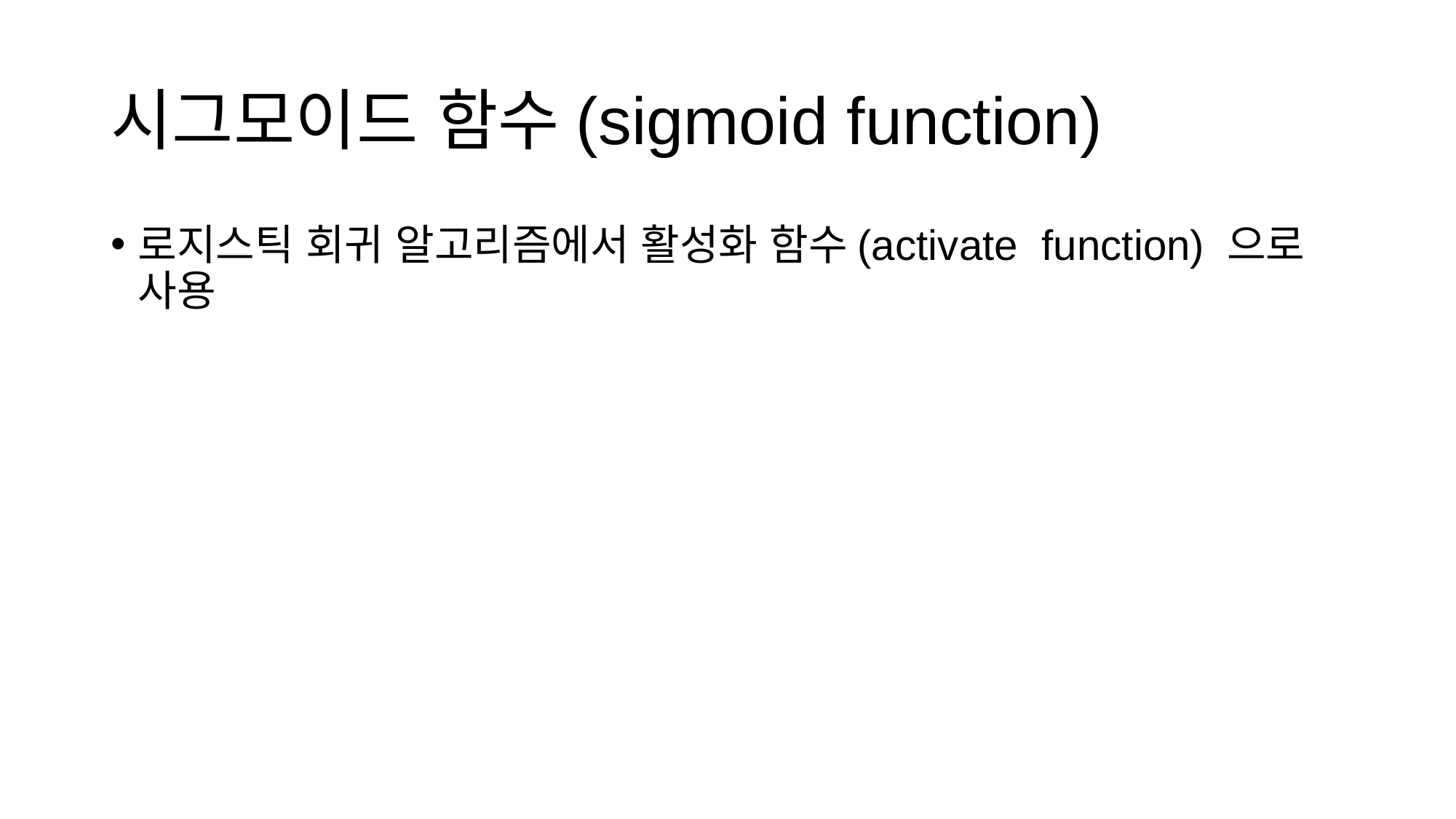

# 시그모이드 함수(sigmoid function)
로지스틱 회귀 알고리즘에서 활성화 함수(activate  function) 으로 사용